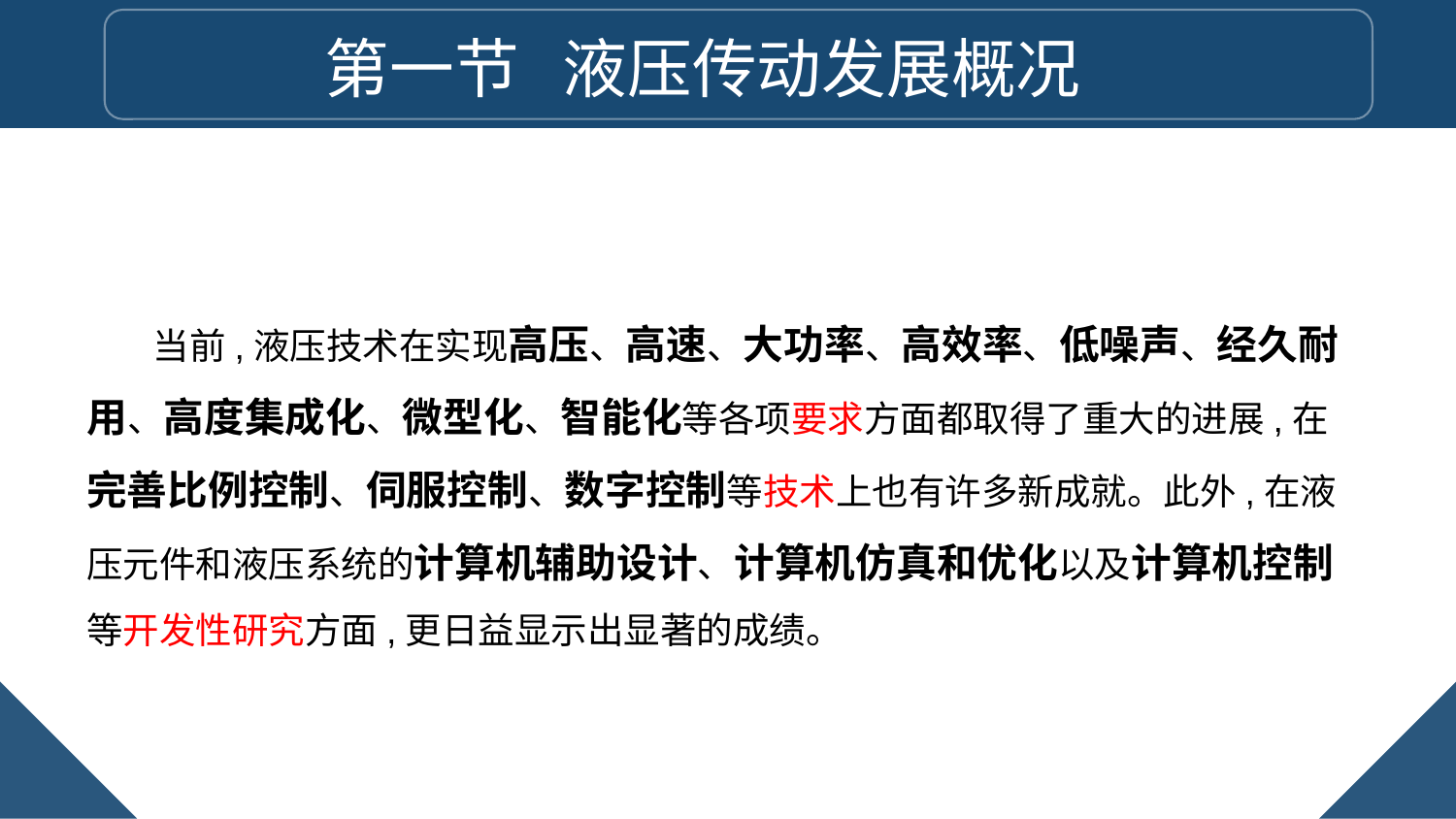

第一节   液压传动发展概况
       当前,液压技术在实现高压、高速、大功率、高效率、低噪声、经久耐用、高度集成化、微型化、智能化等各项要求方面都取得了重大的进展,在完善比例控制、伺服控制、数字控制等技术上也有许多新成就。此外,在液压元件和液压系统的计算机辅助设计、计算机仿真和优化以及计算机控制等开发性研究方面,更日益显示出显著的成绩。